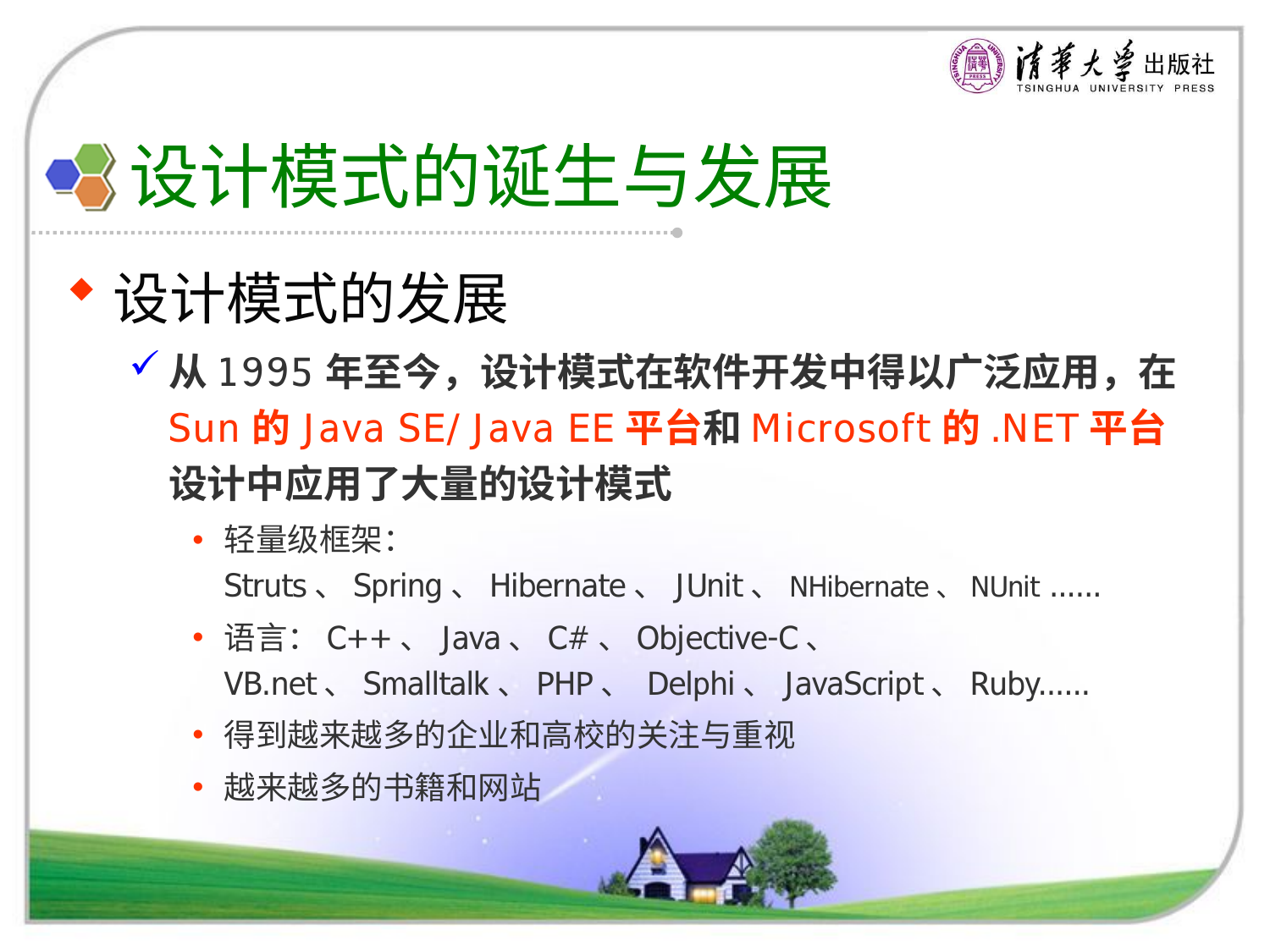

# 设计模式的诞生与发展
设计模式的发展
从1995年至今，设计模式在软件开发中得以广泛应用，在Sun的Java SE/Java EE平台和Microsoft的.NET平台设计中应用了大量的设计模式
轻量级框架：Struts、Spring、Hibernate、JUnit、NHibernate、NUnit ……
语言：C++、Java、C#、Objective-C、 VB.net、Smalltalk、PHP、 Delphi、JavaScript、Ruby……
得到越来越多的企业和高校的关注与重视
越来越多的书籍和网站